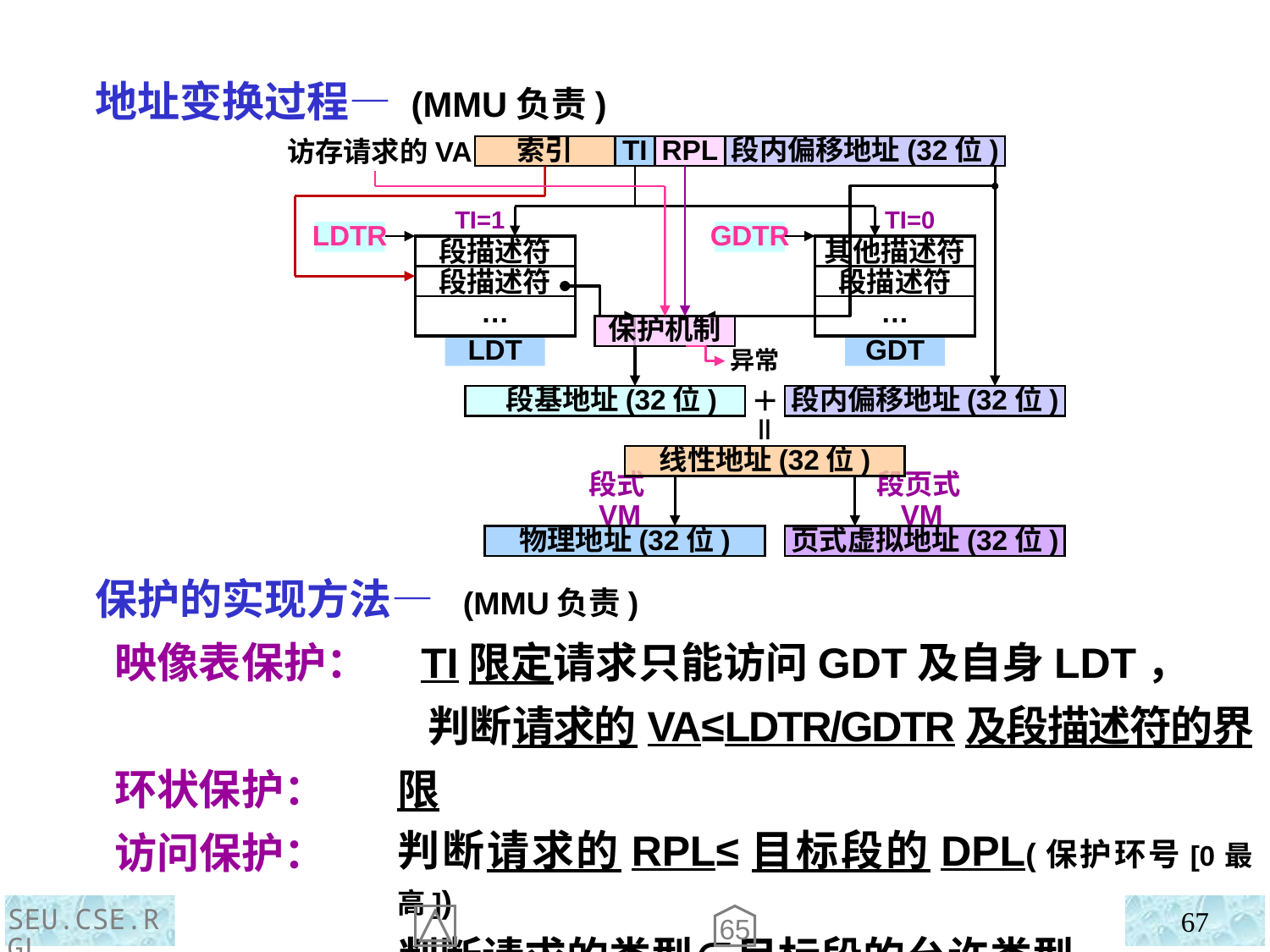

地址变换过程— (MMU负责)

     保护的实现方法—  (MMU负责)
       映像表保护：

       环状保护：
       访问保护：
访存请求的VA
索引
TI
RPL
段内偏移地址(32位)
TI=0
TI=1
GDTR
LDTR
段描述符
段描述符
…
其他描述符
段描述符
…
LDT
GDT
 段基地址(32位)
＋
段内偏移地址(32位)
＝
线性地址(32位)
段式VM
段页式VM
物理地址(32位)
页式虚拟地址(32位)
保护机制
异常
  TI限定请求只能访问GDT及自身LDT，
  判断请求的VA≤LDTR/GDTR及段描述符的界限
判断请求的RPL≤目标段的DPL(保护环号[0最高])
判断请求的类型∈目标段的允许类型
SEU.CSE.RGL
67
65